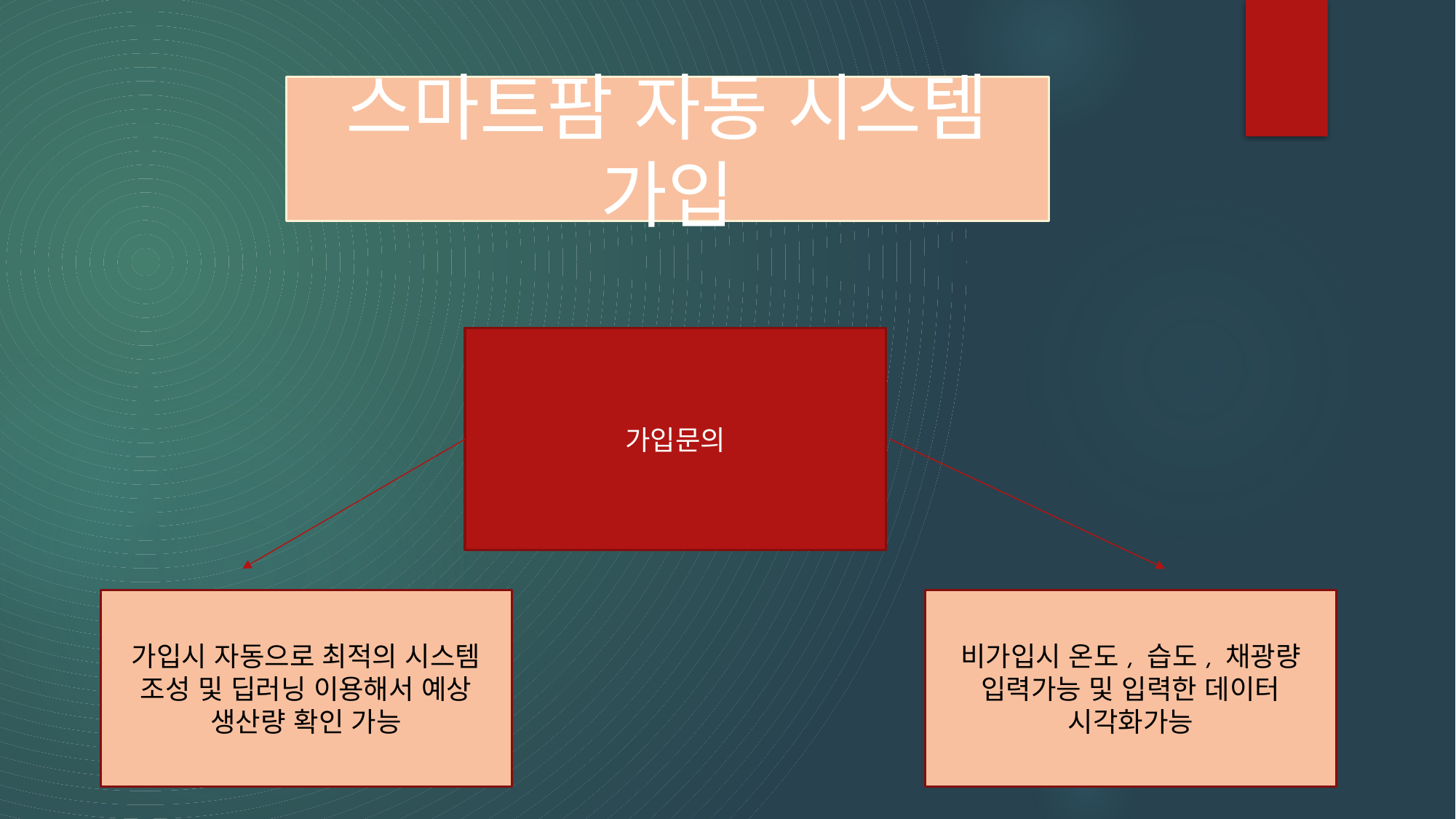

스마트팜 자동 시스템 가입
가입문의
가입시 자동으로 최적의 시스템 조성 및 딥러닝 이용해서 예상 생산량 확인 가능
비가입시 온도, 습도, 채광량 입력가능 및 입력한 데이터 시각화가능